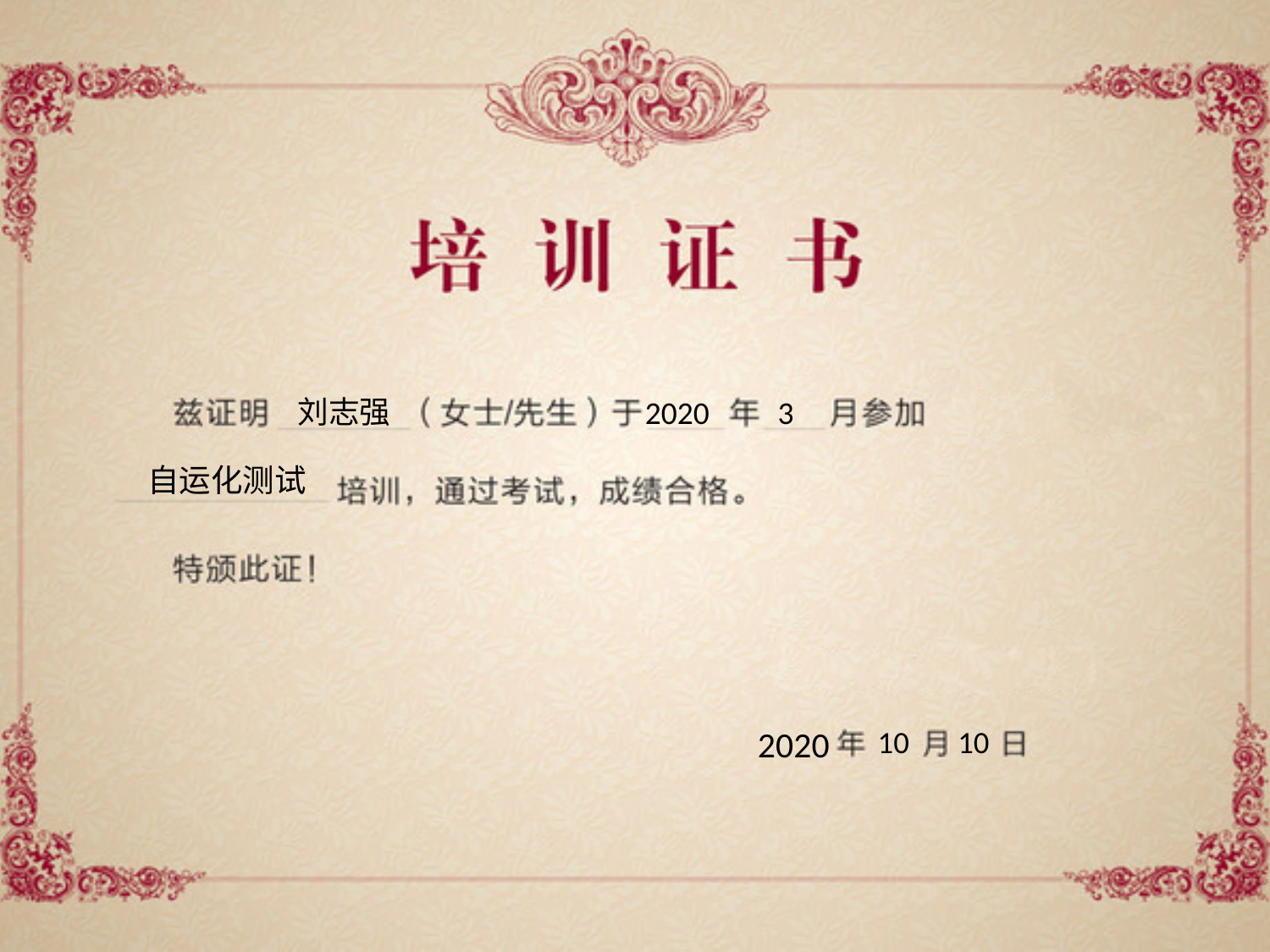

刘志强
2020
3
自运化测试
2020
10
10